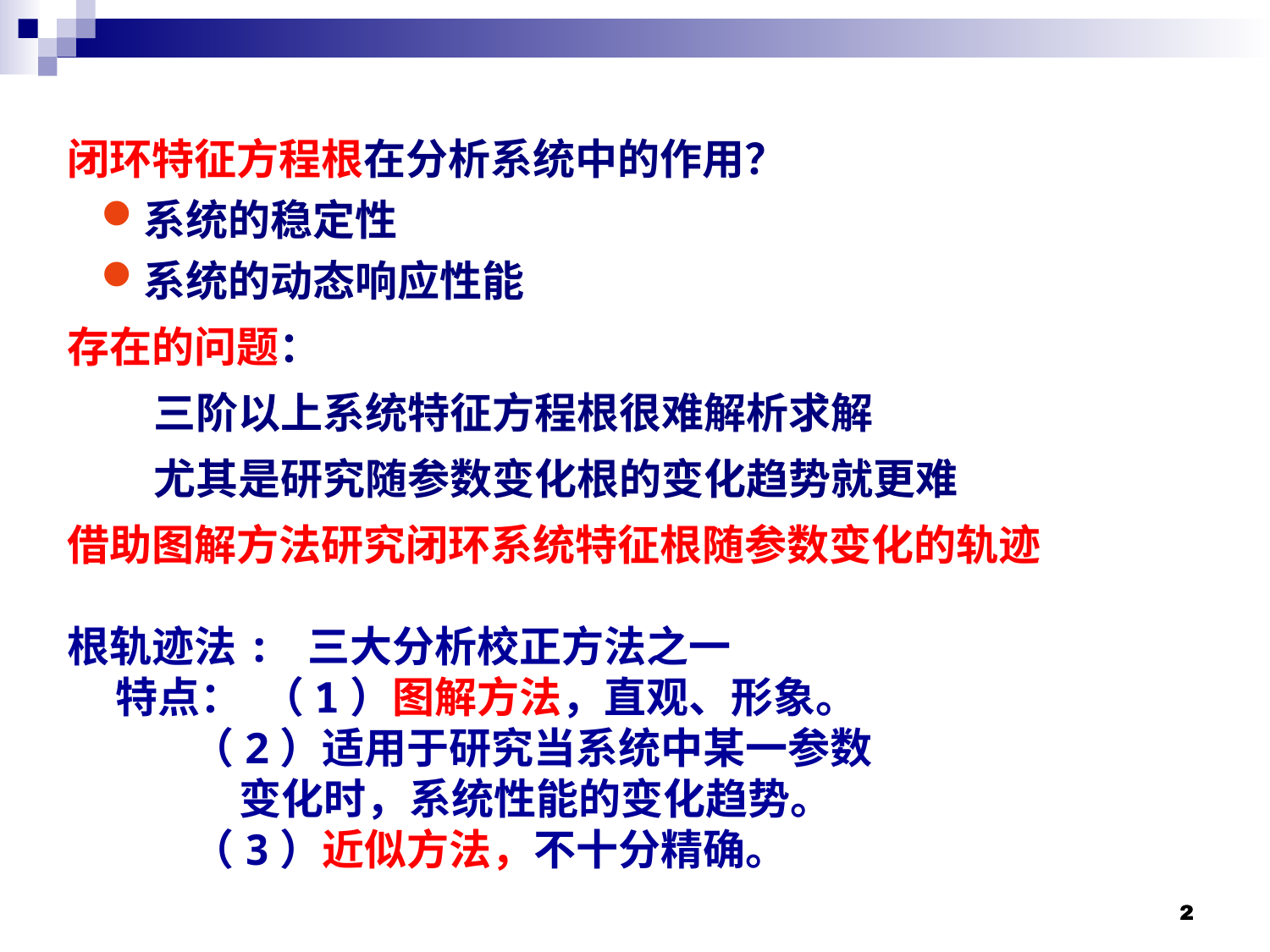

闭环特征方程根在分析系统中的作用？
系统的稳定性
系统的动态响应性能
存在的问题：
        三阶以上系统特征方程根很难解析求解
        尤其是研究随参数变化根的变化趋势就更难
借助图解方法研究闭环系统特征根随参数变化的轨迹

根轨迹法: 三大分析校正方法之一
    特点：  （1）图解方法，直观、形象。
            （2）适用于研究当系统中某一参数
                 变化时，系统性能的变化趋势。
            （3）近似方法，不十分精确。
2
2